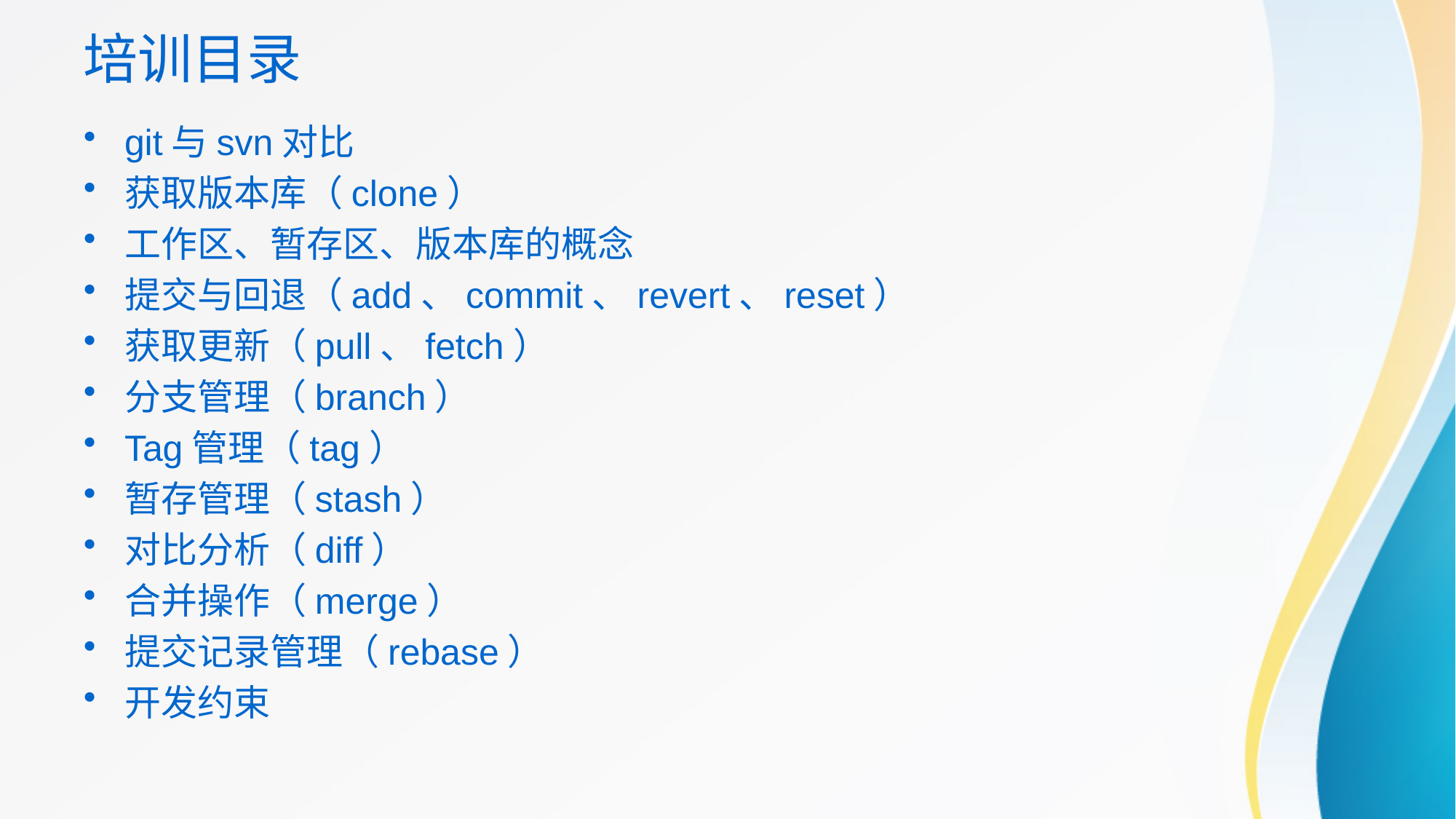

# 培训目录
git与svn对比
获取版本库（clone）
工作区、暂存区、版本库的概念
提交与回退（add、commit、revert、reset）
获取更新（pull、fetch）
分支管理（branch）
Tag管理（tag）
暂存管理（stash）
对比分析（diff）
合并操作（merge）
提交记录管理（rebase）
开发约束